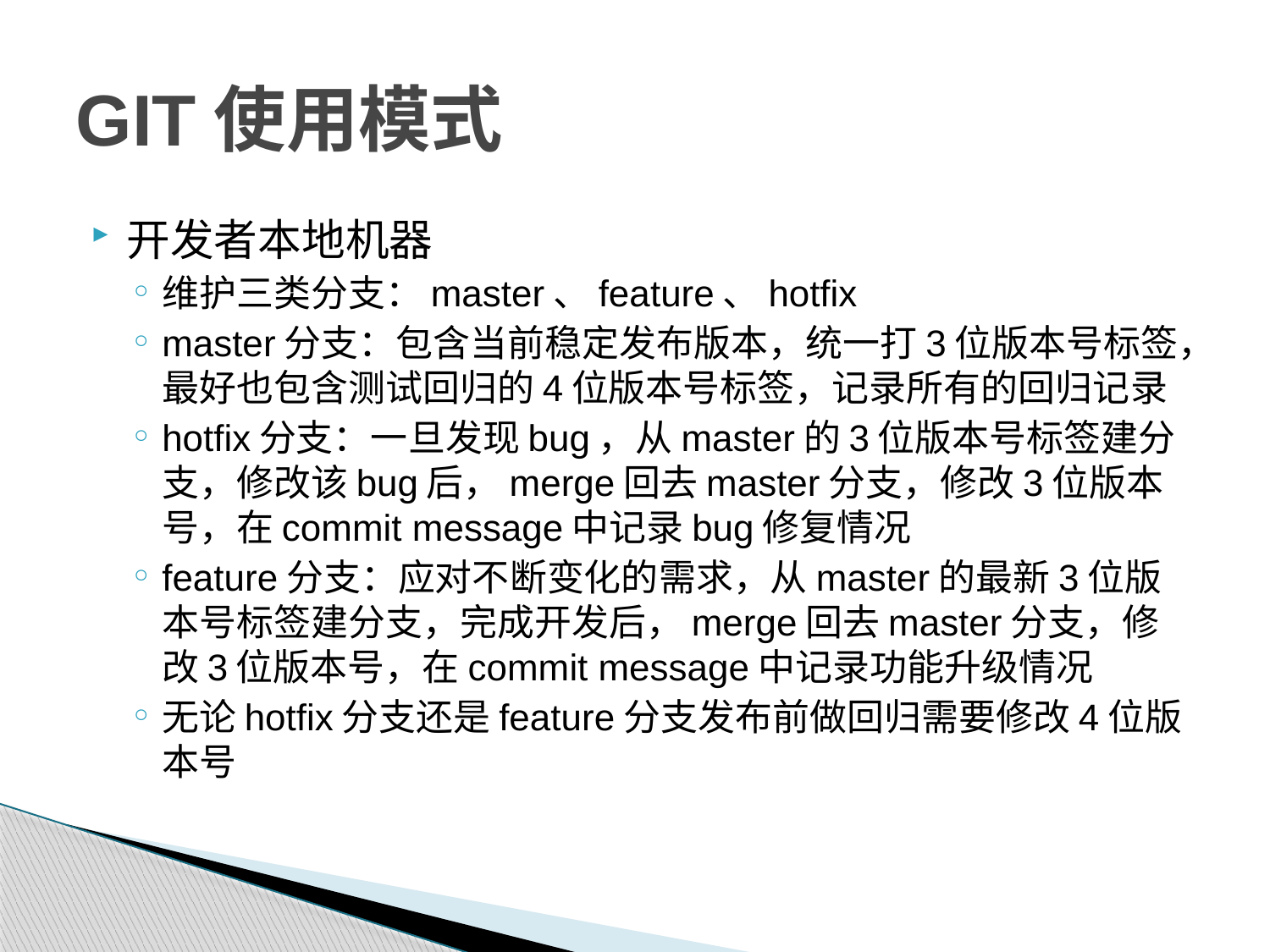

# GIT使用模式
开发者本地机器
维护三类分支：master、feature、hotfix
master分支：包含当前稳定发布版本，统一打3位版本号标签，最好也包含测试回归的4位版本号标签，记录所有的回归记录
hotfix分支：一旦发现bug，从master的3位版本号标签建分支，修改该bug后，merge回去master分支，修改3位版本号，在commit message中记录bug修复情况
feature分支：应对不断变化的需求，从master的最新3位版本号标签建分支，完成开发后，merge回去master分支，修改3位版本号，在commit message中记录功能升级情况
无论hotfix分支还是feature分支发布前做回归需要修改4位版本号